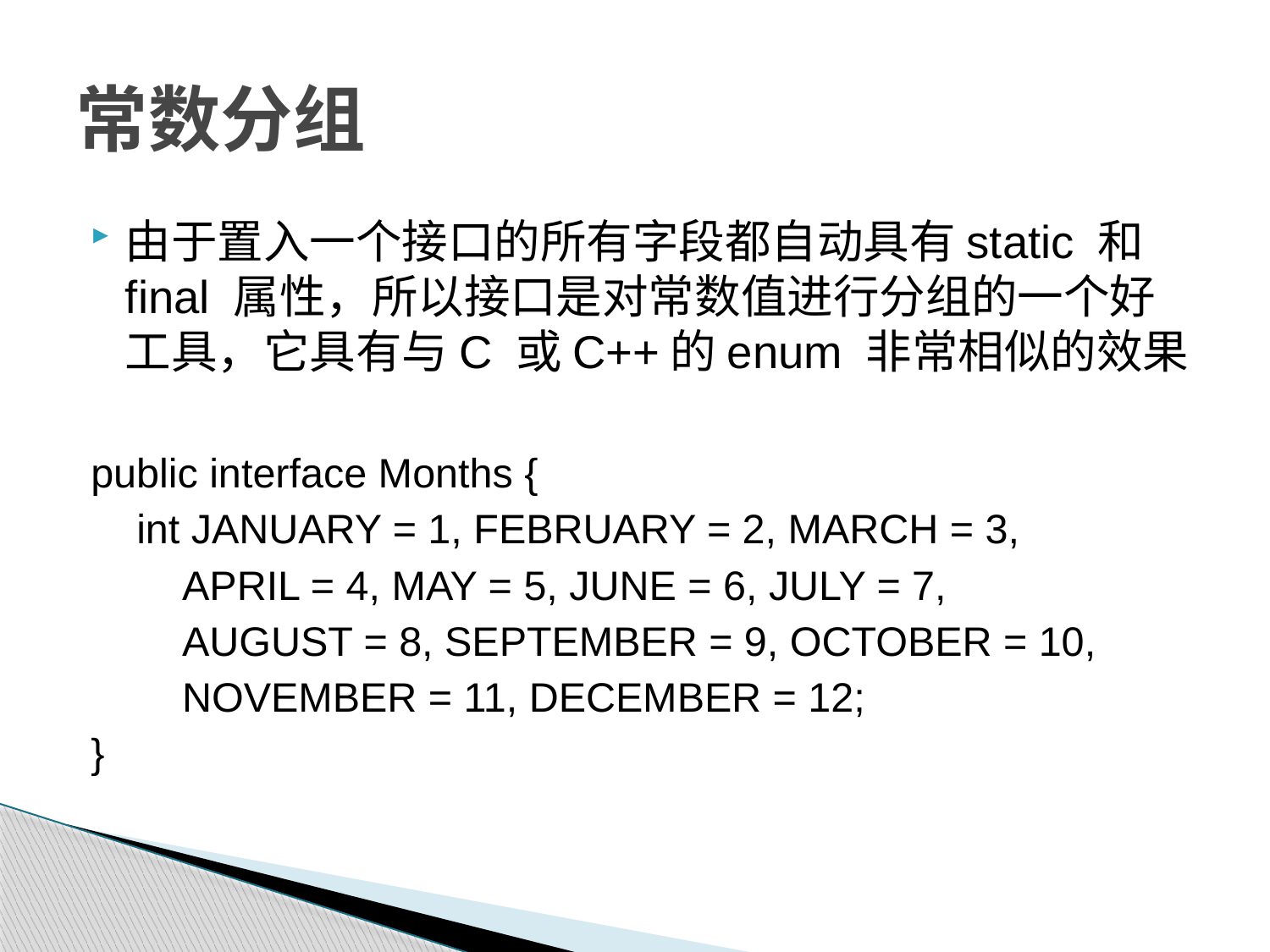

# 常数分组
由于置入一个接口的所有字段都自动具有static 和final 属性，所以接口是对常数值进行分组的一个好工具，它具有与C 或C++的enum 非常相似的效果

public interface Months {
    int JANUARY = 1, FEBRUARY = 2, MARCH = 3,
        APRIL = 4, MAY = 5, JUNE = 6, JULY = 7,
        AUGUST = 8, SEPTEMBER = 9, OCTOBER = 10,
        NOVEMBER = 11, DECEMBER = 12;
}